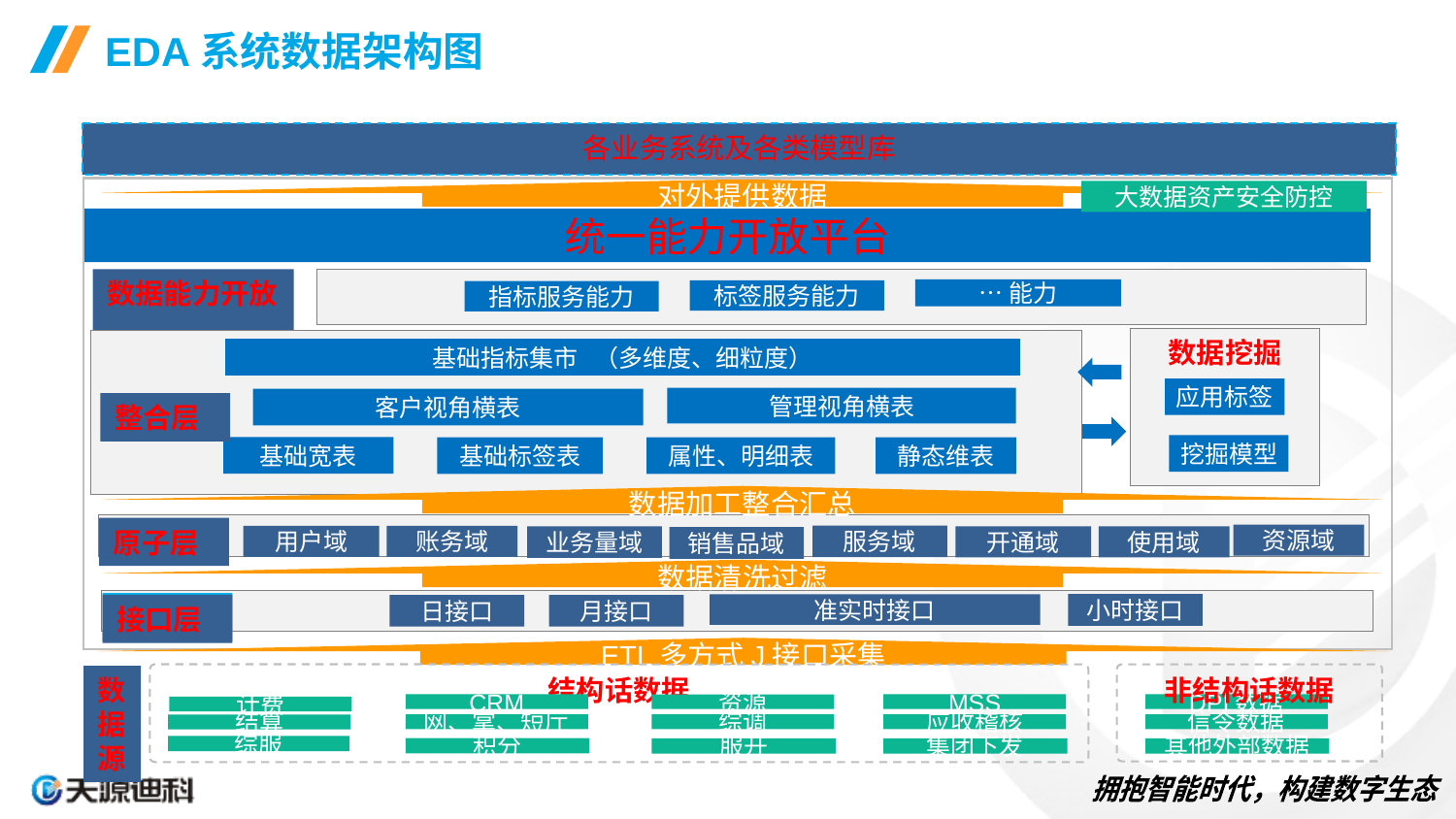

# EDA系统数据架构图
各业务系统及各类模型库

对外提供数据
大数据资产安全防控
统一能力开放平台
数据能力开放

…能力
标签服务能力
指标服务能力
数据挖掘

基础指标集市   （多维度、细粒度）

应用标签
管理视角横表
客户视角横表
整合层

挖掘模型
基础宽表
基础标签表
属性、明细表
静态维表
数据加工整合汇总

原子层
资源域
服务域
用户域
账务域
开通域
使用域
业务量域
销售品域
数据清洗过滤

接口层
准实时接口
小时接口
接口层
日接口
月接口
ETL多方式J接口采集
结构话数据
非结构话数据
数
据
源
CRM
MSS
DPI数据
资源
计费
网、掌、短厅
综调
应收稽核
信令数据
结算
综服
积分
服开
集团下发
其他外部数据
35
35